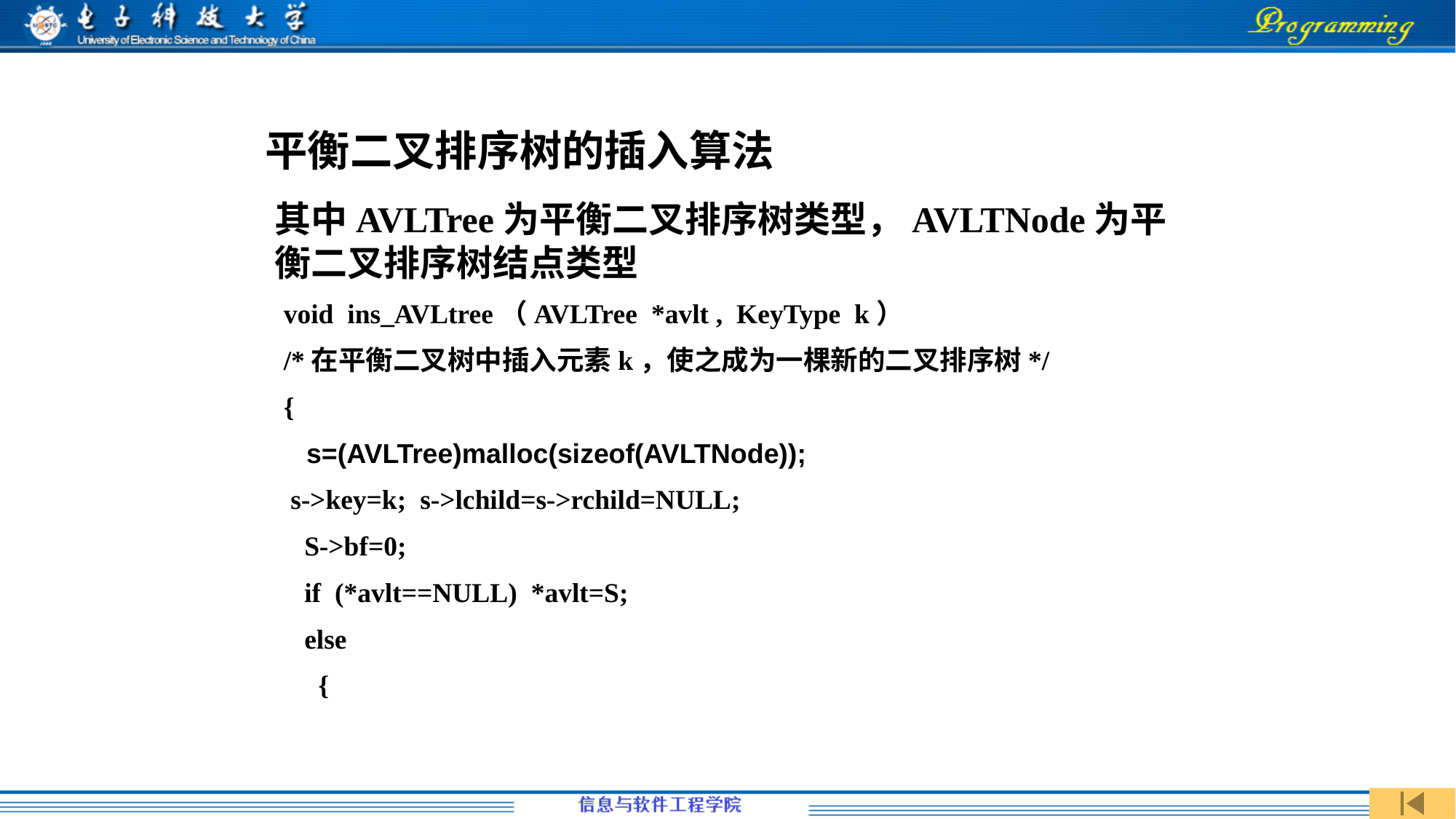

平衡二叉排序树的插入算法
其中AVLTree为平衡二叉排序树类型，AVLTNode为平衡二叉排序树结点类型
void  ins_AVLtree（AVLTree  *avlt ,  KeyType  k）
/*在平衡二叉树中插入元素k，使之成为一棵新的二叉排序树*/
{
   s=(AVLTree)malloc(sizeof(AVLTNode));
 s->key=k;  s->lchild=s->rchild=NULL;
   S->bf=0;
   if  (*avlt==NULL)  *avlt=S;
   else
     {